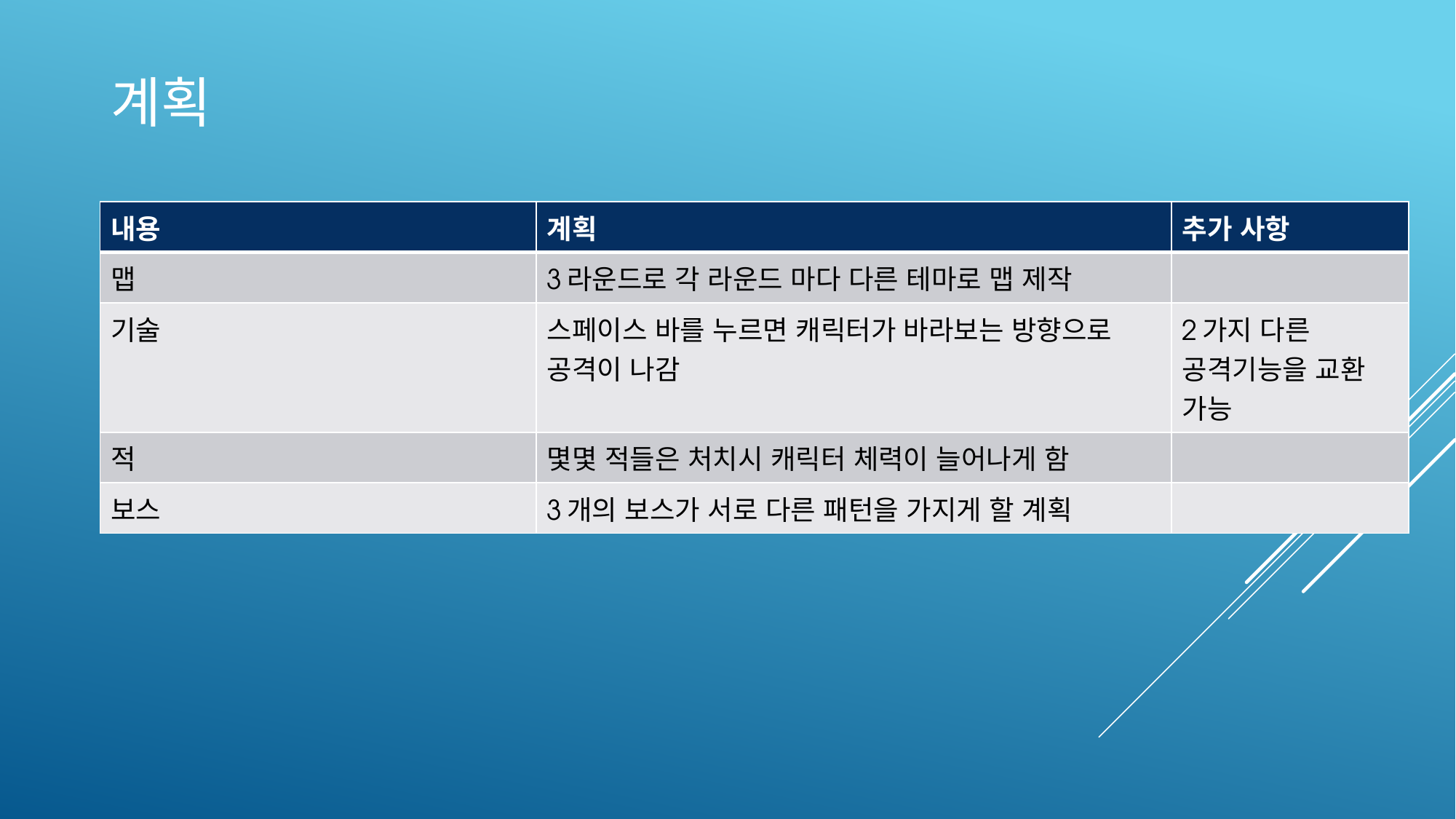

# 계획
| 내용 | 계획 | 추가 사항 |
| --- | --- | --- |
| 맵 | 3라운드로 각 라운드 마다 다른 테마로 맵 제작 |  |
| 기술 | 스페이스 바를 누르면 캐릭터가 바라보는 방향으로 공격이 나감 | 2가지 다른 공격기능을 교환 가능 |
| 적 | 몇몇 적들은 처치시 캐릭터 체력이 늘어나게 함 |  |
| 보스 | 3개의 보스가 서로 다른 패턴을 가지게 할 계획 |  |